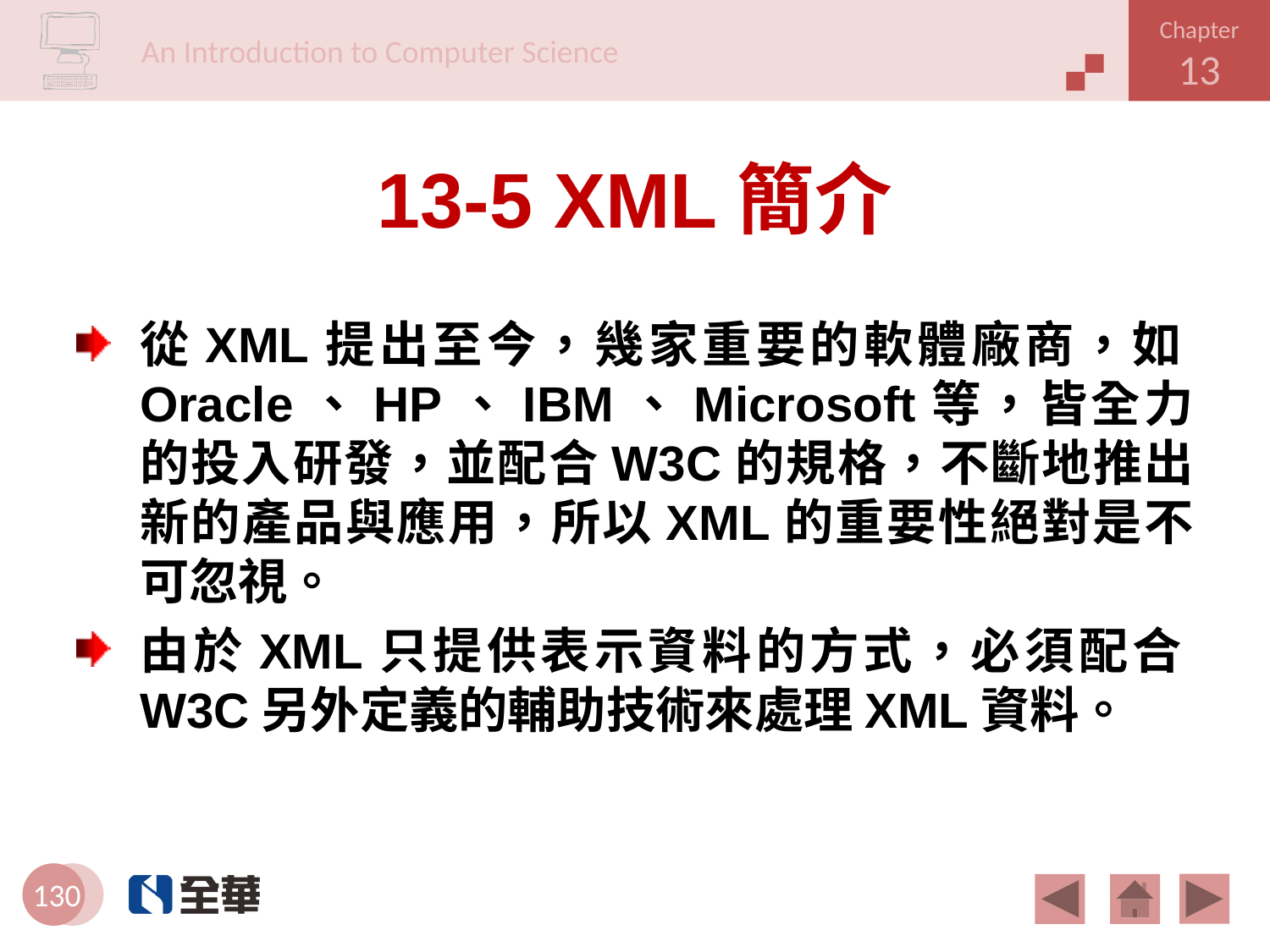

# 13-5 XML簡介
從XML提出至今，幾家重要的軟體廠商，如Oracle、HP、IBM、Microsoft等，皆全力的投入研發，並配合W3C的規格，不斷地推出新的產品與應用，所以XML的重要性絕對是不可忽視。
由於XML只提供表示資料的方式，必須配合W3C另外定義的輔助技術來處理XML資料。